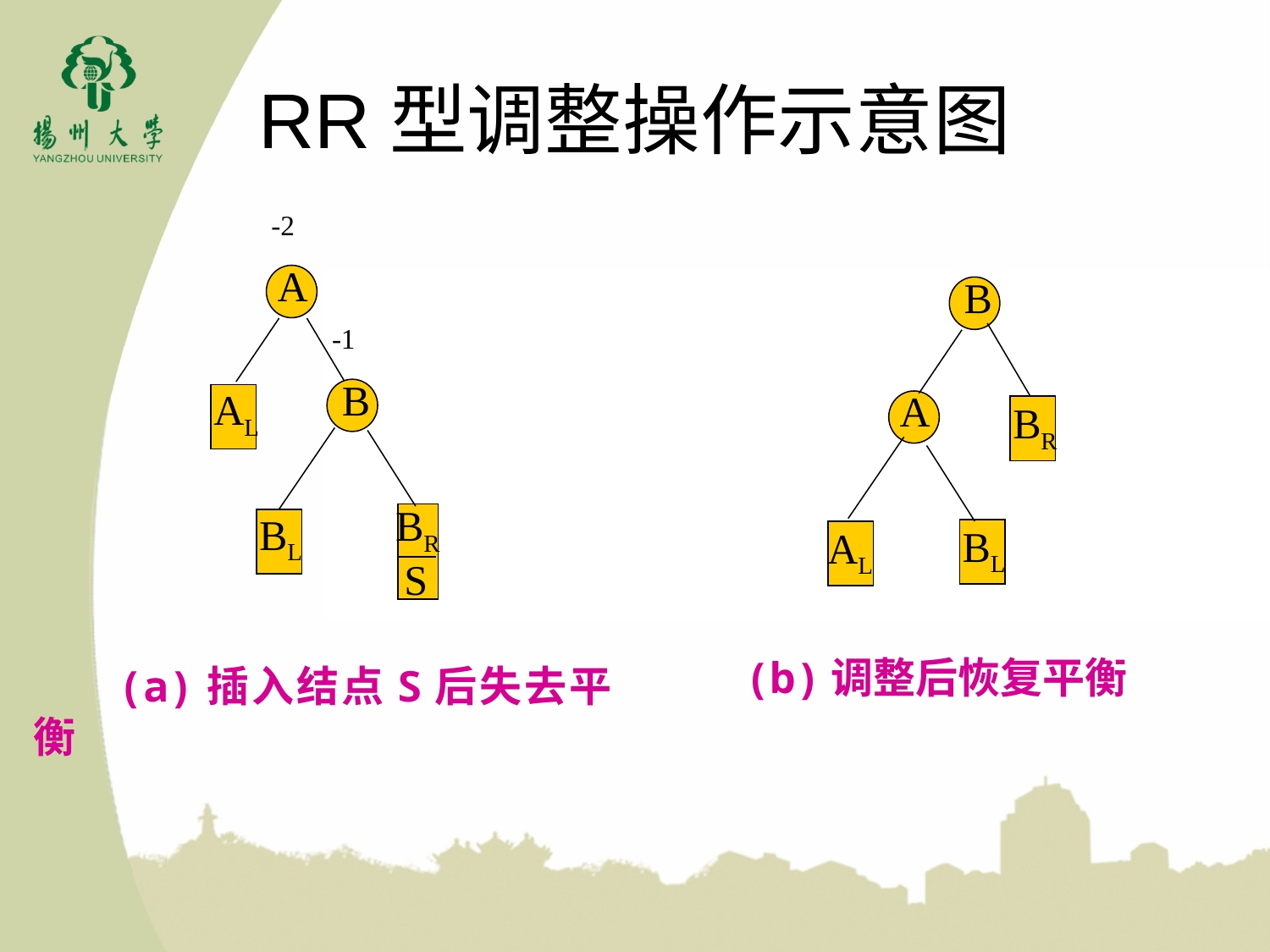

# RR型调整操作示意图
-2
A

-1

B
AL

BR
BL

S
B

A
BR

BL
AL

   (a)插入结点S后失去平衡

(b)调整后恢复平衡
44